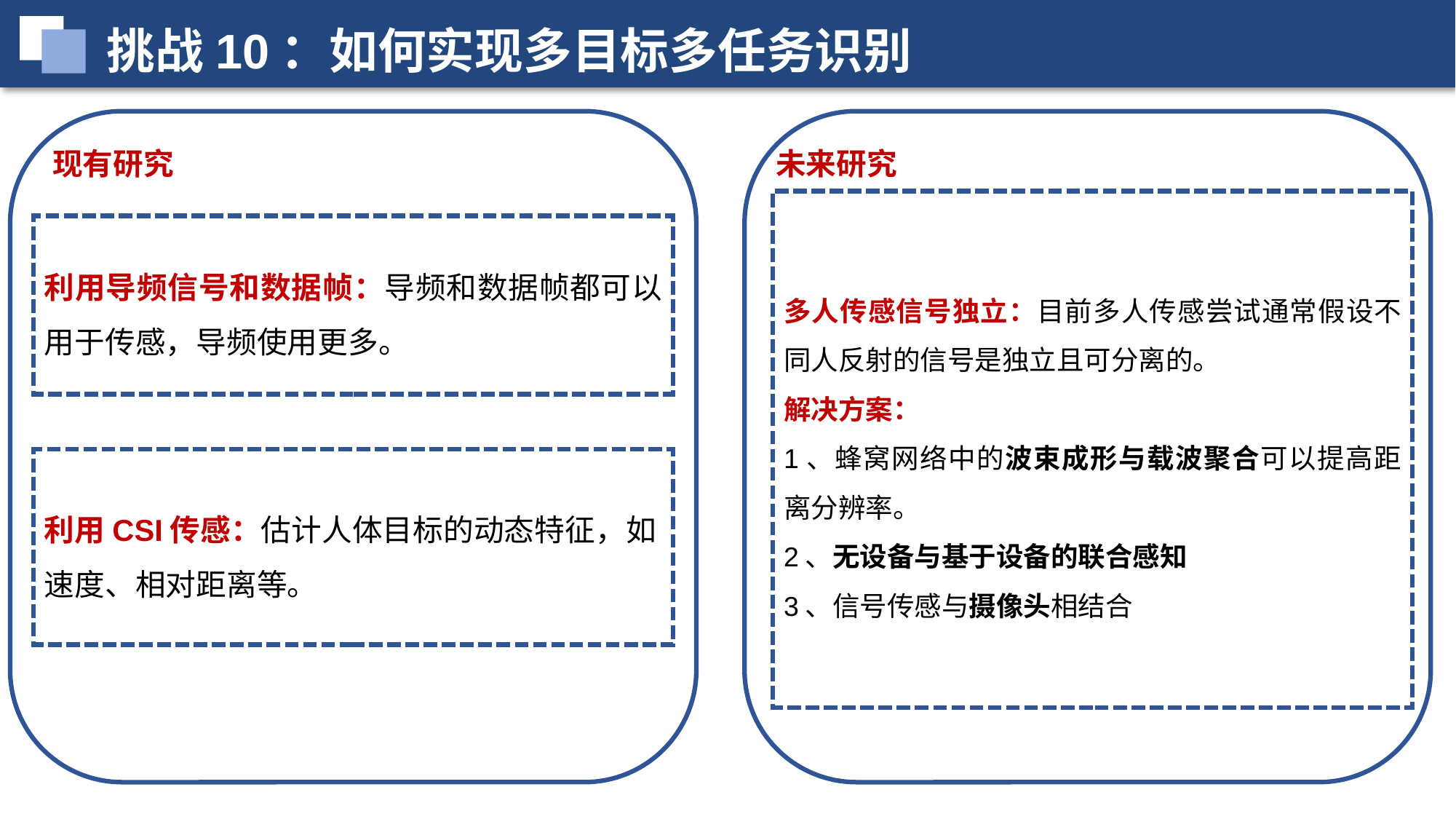

挑战10：如何实现多目标多任务识别

现有研究
未来研究
多人传感信号独立：目前多人传感尝试通常假设不同人反射的信号是独立且可分离的。
解决方案：
1、蜂窝网络中的波束成形与载波聚合可以提高距离分辨率。
2、无设备与基于设备的联合感知
3、信号传感与摄像头相结合
利用导频信号和数据帧：导频和数据帧都可以用于传感，导频使用更多。
利用CSI传感：估计人体目标的动态特征，如速度、相对距离等。